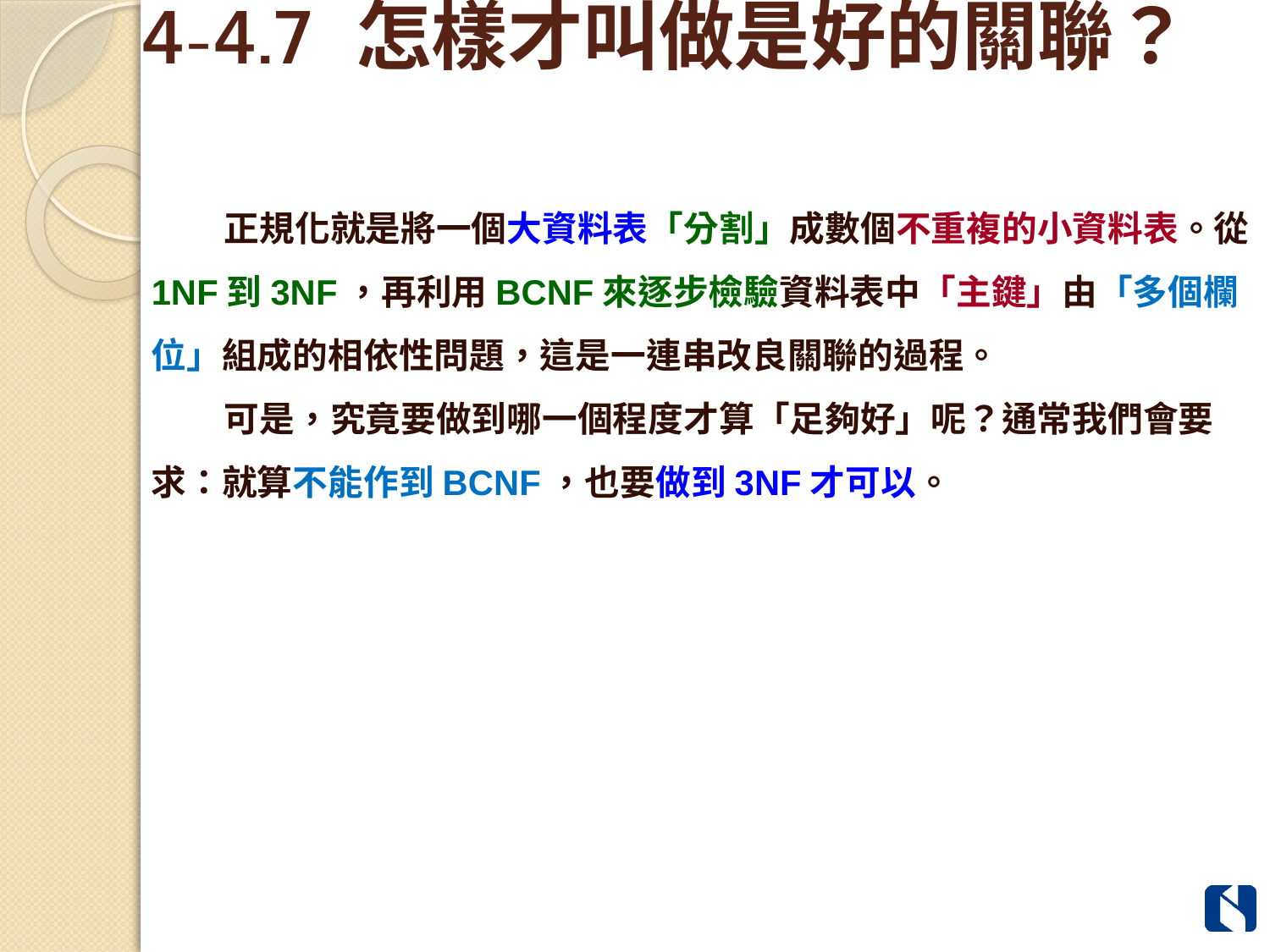

# 4-4.7 怎樣才叫做是好的關聯？
        正規化就是將一個大資料表「分割」成數個不重複的小資料表。從1NF到3NF，再利用BCNF來逐步檢驗資料表中「主鍵」由「多個欄位」組成的相依性問題，這是一連串改良關聯的過程。
        可是，究竟要做到哪一個程度才算「足夠好」呢？通常我們會要求：就算不能作到BCNF，也要做到3NF才可以。